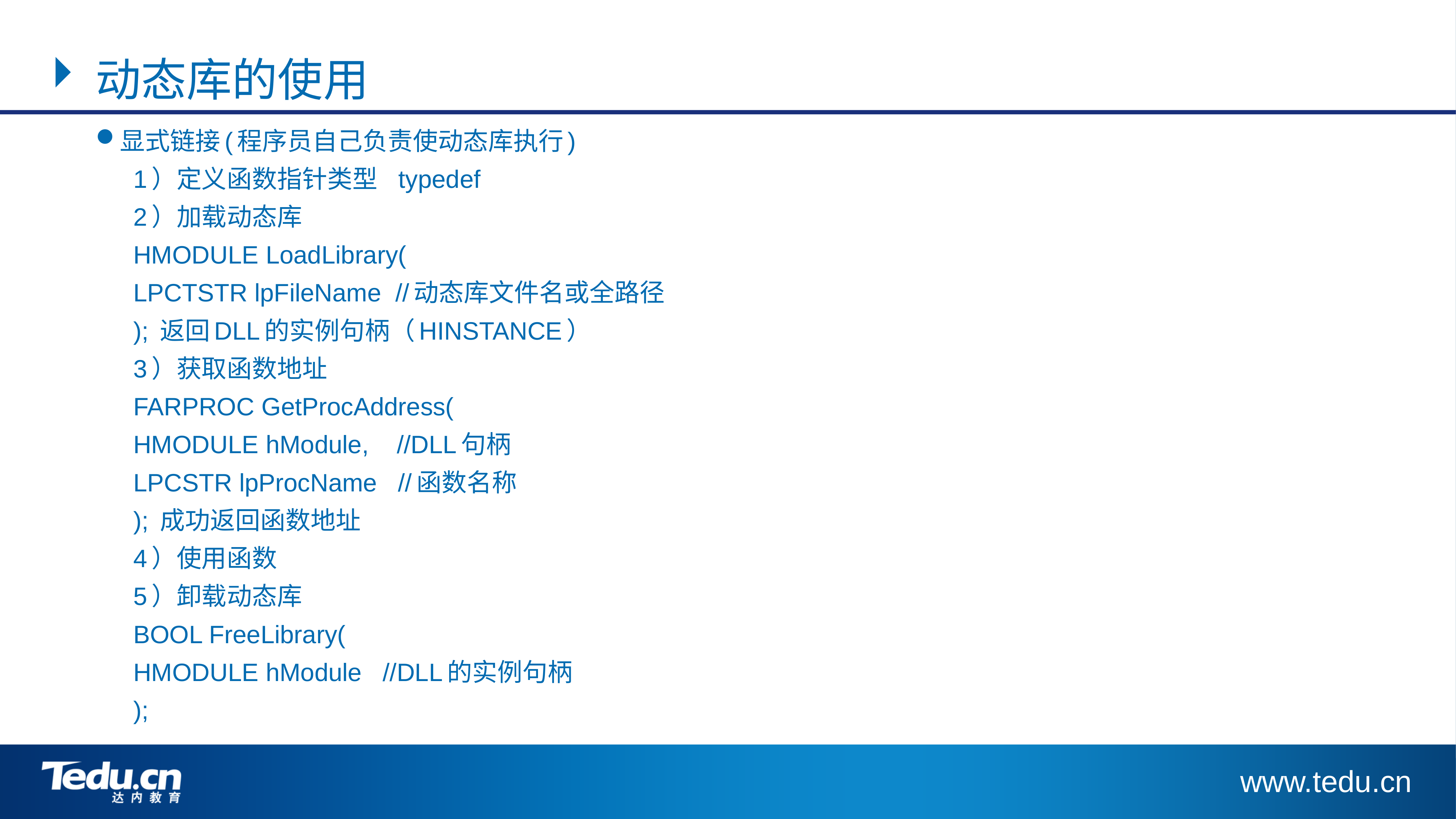

动态库的使用
显式链接(程序员自己负责使动态库执行)
	1）定义函数指针类型   typedef
	2）加载动态库
		HMODULE LoadLibrary(
			LPCTSTR lpFileName  //动态库文件名或全路径
		); 返回DLL的实例句柄（HINSTANCE）
	3）获取函数地址
		FARPROC GetProcAddress(
			HMODULE hModule,    //DLL句柄
			LPCSTR lpProcName   //函数名称
		); 成功返回函数地址
	4）使用函数
	5）卸载动态库
		BOOL FreeLibrary(
			HMODULE hModule   //DLL的实例句柄
		);